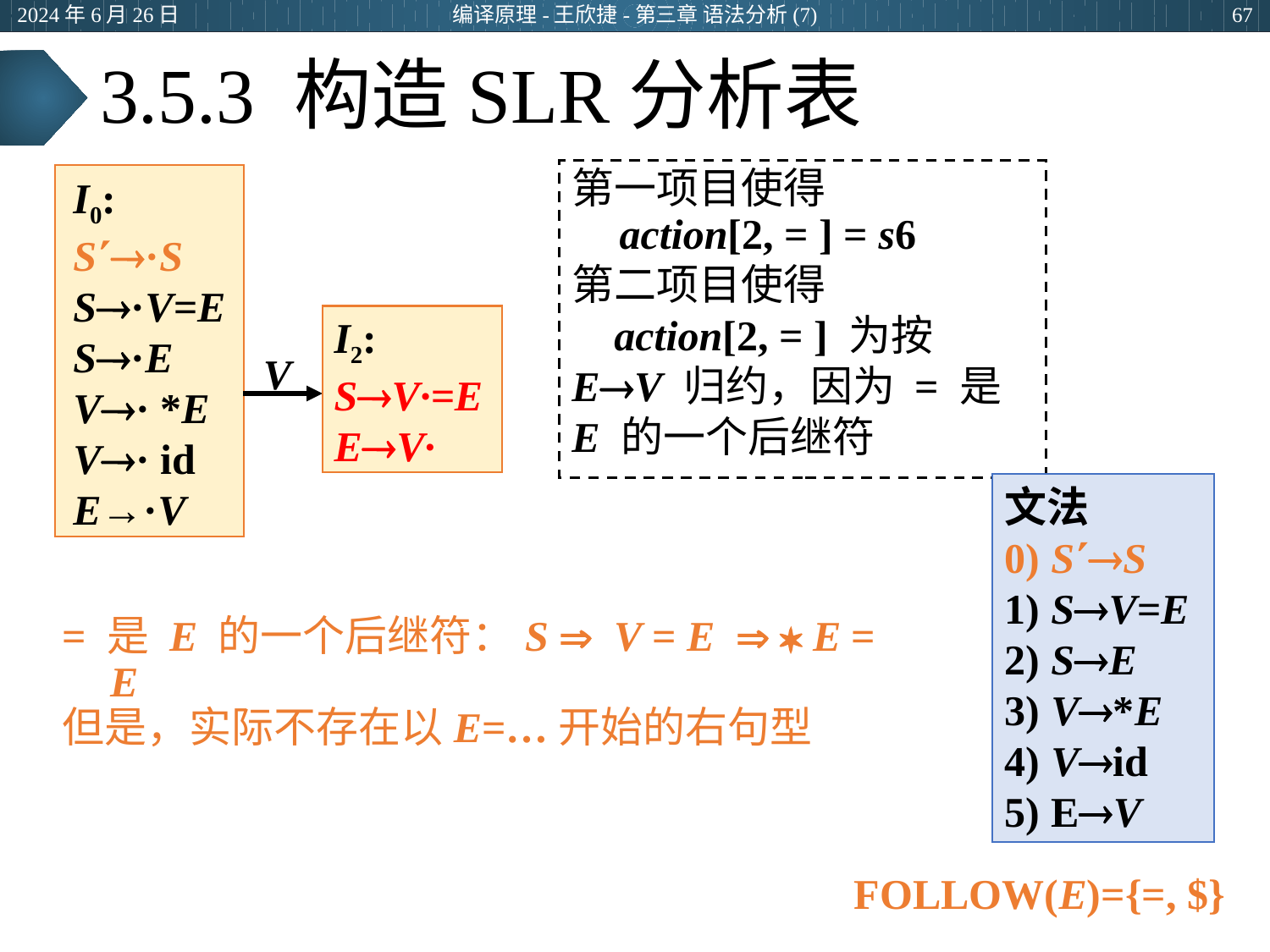

2024年6月26日
编译原理-王欣捷-第三章 语法分析(7)
67
# 3.5.3 构造SLR分析表
第一项目使得
	action[2, = ] = s6
第二项目使得
    action[2, = ] 为按
E→V 归约，因为 = 是
E 的一个后继符

I0:
S′→·S
S→·V=E
S→·E
V→· *E
V→· id
E→·V
I2:
S→V·=E
E→V·

V
文法
0) S′→S
1) S→V=E
2) S→E
3) V→*E
4) V→id
5) E→V
= 是 E 的一个后继符：S ⇒  V = E  ⇒ ∗ E = E
但是，实际不存在以E=…开始的右句型

FOLLOW(E)={=, $}